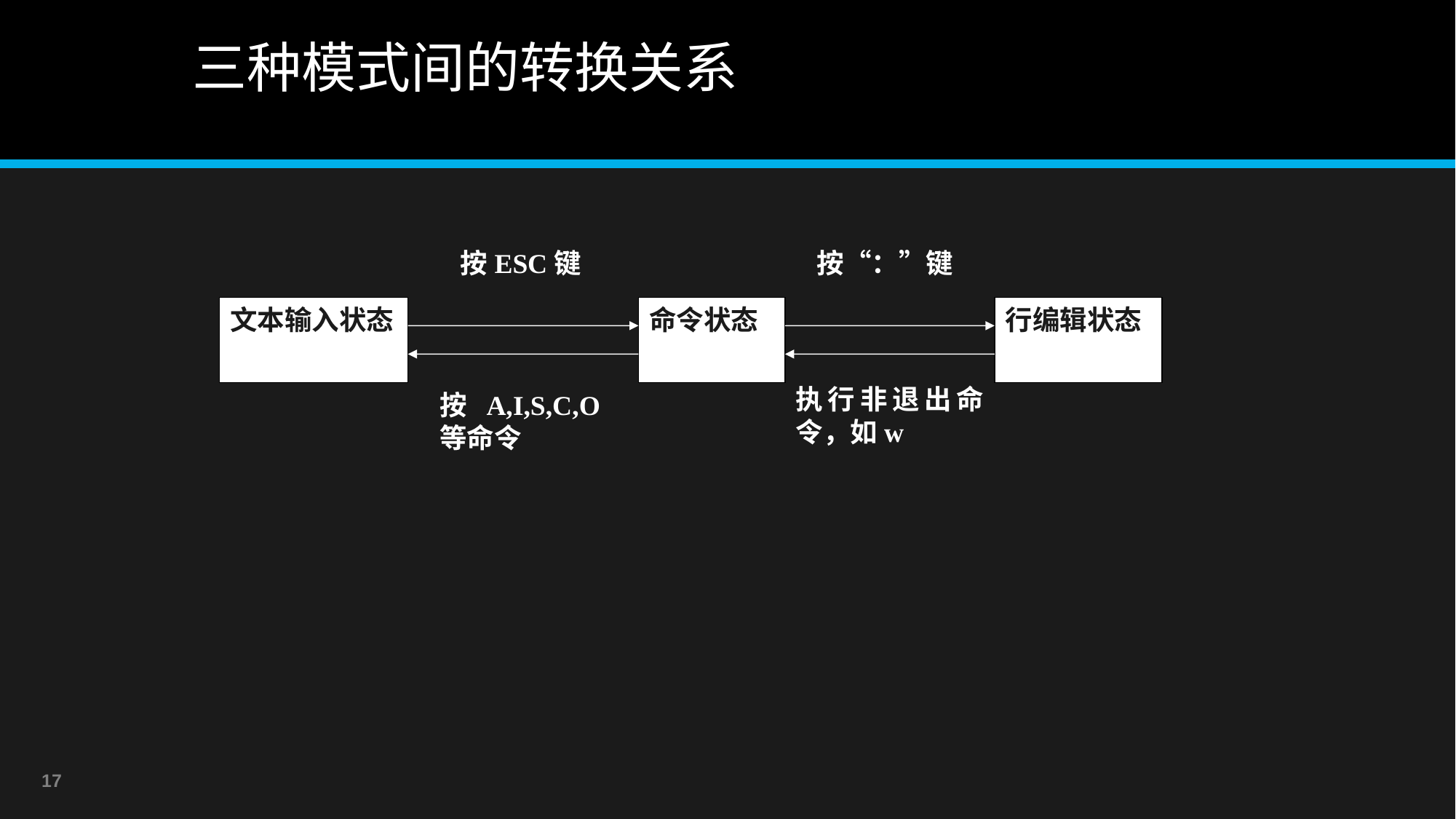

# 三种模式间的转换关系

按ESC键
按“：”键
文本输入状态
命令状态
行编辑状态

执行非退出命令，如w
按A,I,S,C,O等命令
17